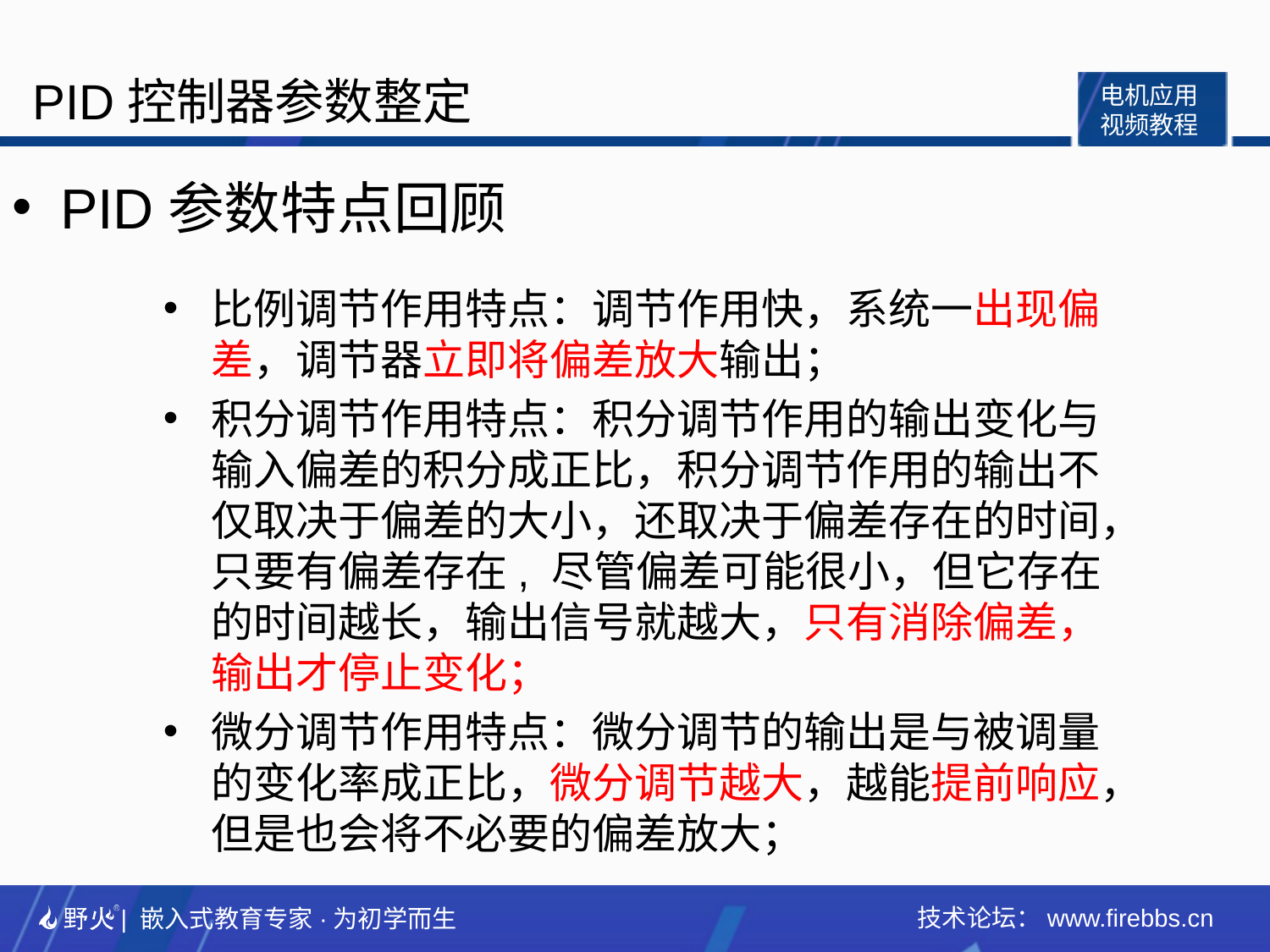

PID参数特点回顾
比例调节作用特点：调节作用快，系统一出现偏差，调节器立即将偏差放大输出；
积分调节作用特点：积分调节作用的输出变化与输入偏差的积分成正比，积分调节作用的输出不仅取决于偏差的大小，还取决于偏差存在的时间，只要有偏差存在, 尽管偏差可能很小，但它存在的时间越长，输出信号就越大，只有消除偏差，输出才停止变化；
微分调节作用特点：微分调节的输出是与被调量的变化率成正比，微分调节越大，越能提前响应，但是也会将不必要的偏差放大；